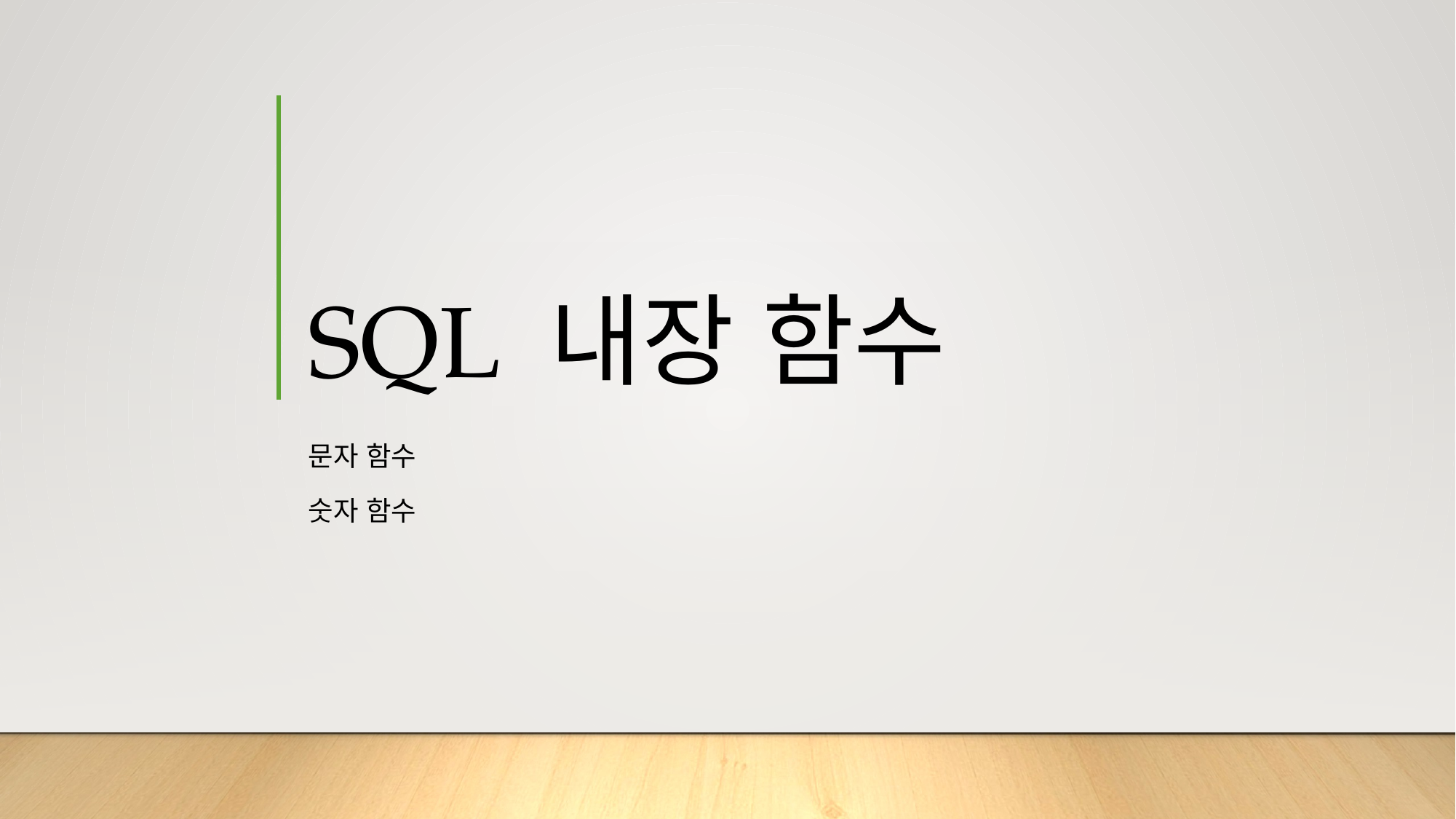

# SQL 내장 함수
문자 함수
숫자 함수